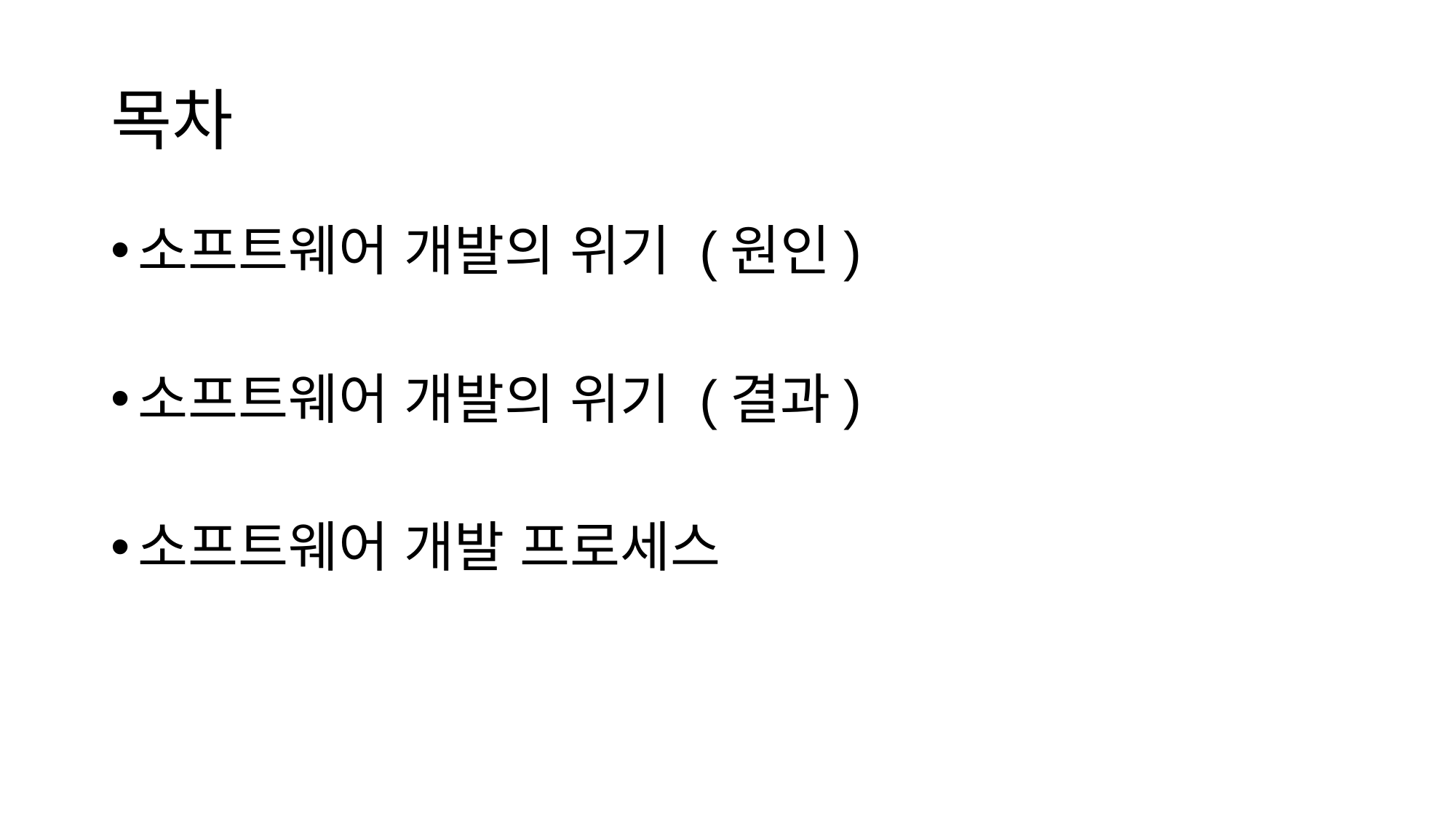

# 목차
소프트웨어 개발의 위기 (원인)

소프트웨어 개발의 위기 (결과)

소프트웨어 개발 프로세스